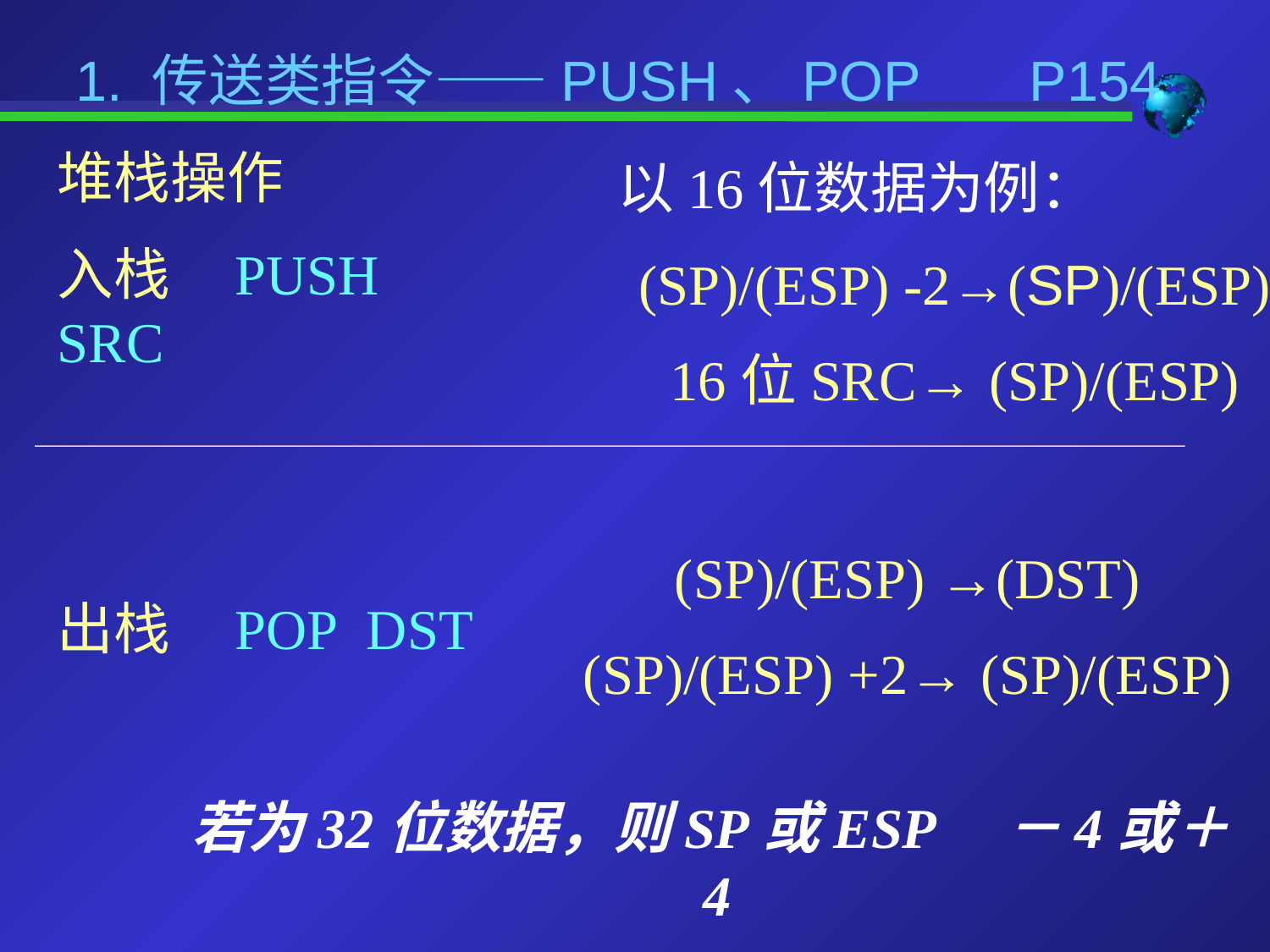

# 1. 传送类指令——PUSH、POP       P154
堆栈操作
入栈    PUSH  SRC

出栈    POP  DST

以16位数据为例：
(SP)/(ESP) -2→(SP)/(ESP)
16位SRC→ (SP)/(ESP)

(SP)/(ESP) →(DST)
(SP)/(ESP) +2→ (SP)/(ESP)
若为32位数据，则SP或ESP    －4或＋4
14